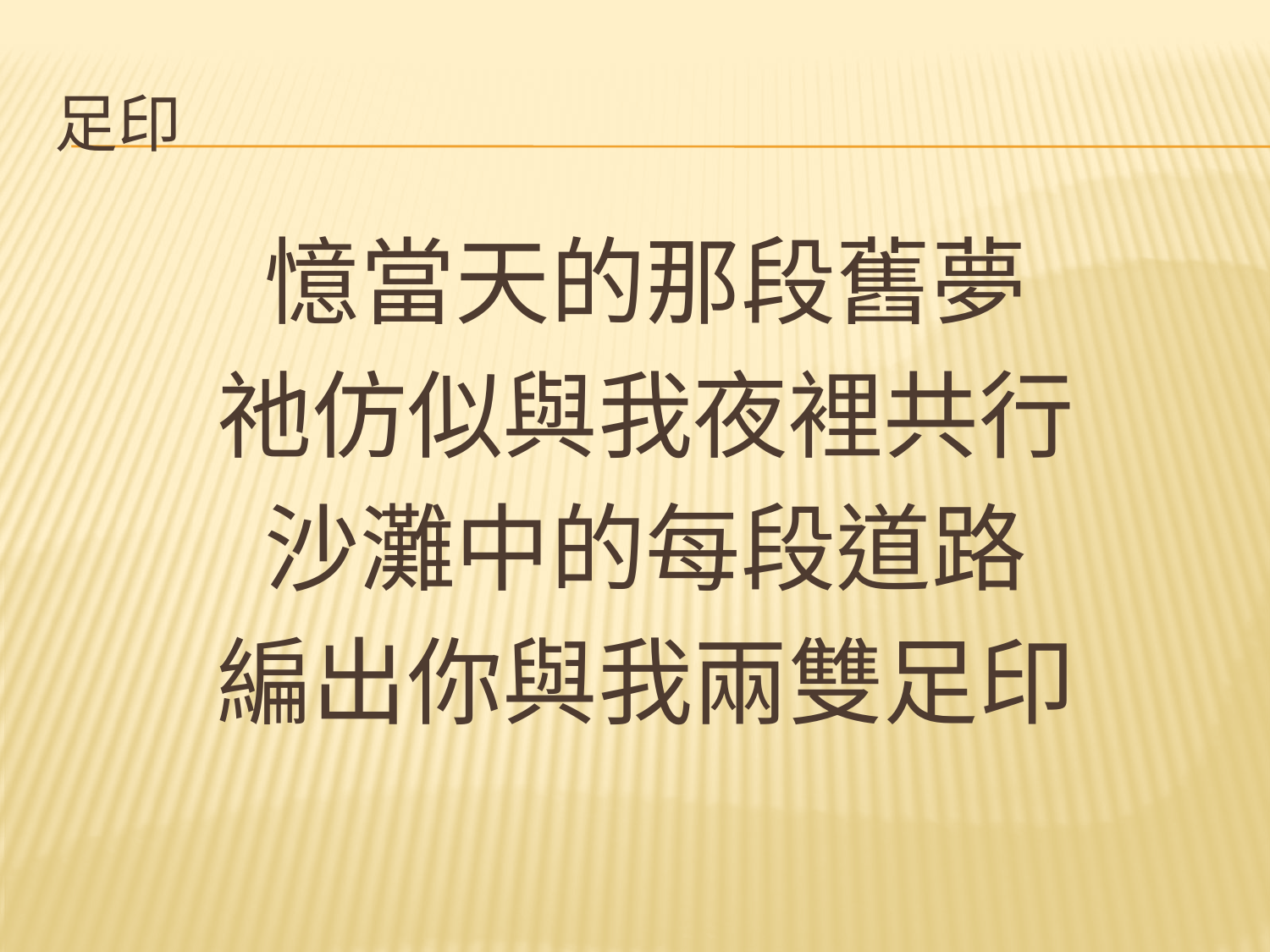

# 足印
憶當天的那段舊夢
祂仿似與我夜裡共行
沙灘中的每段道路
編出你與我兩雙足印